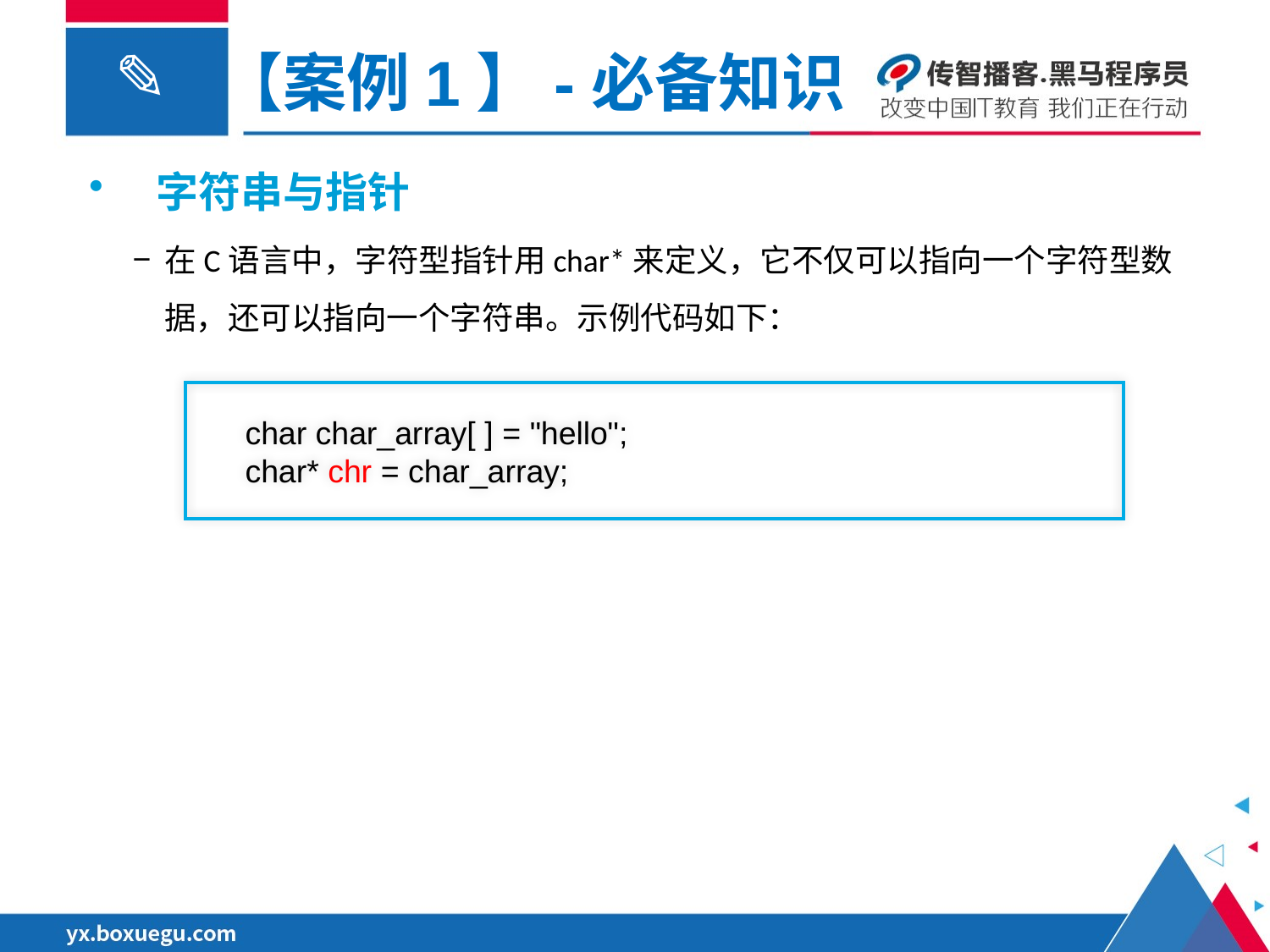

【案例1】-必备知识
 字符串与指针
在C语言中，字符型指针用char*来定义，它不仅可以指向一个字符型数据，还可以指向一个字符串。示例代码如下：

char char_array[ ] = "hello";
char* chr = char_array;